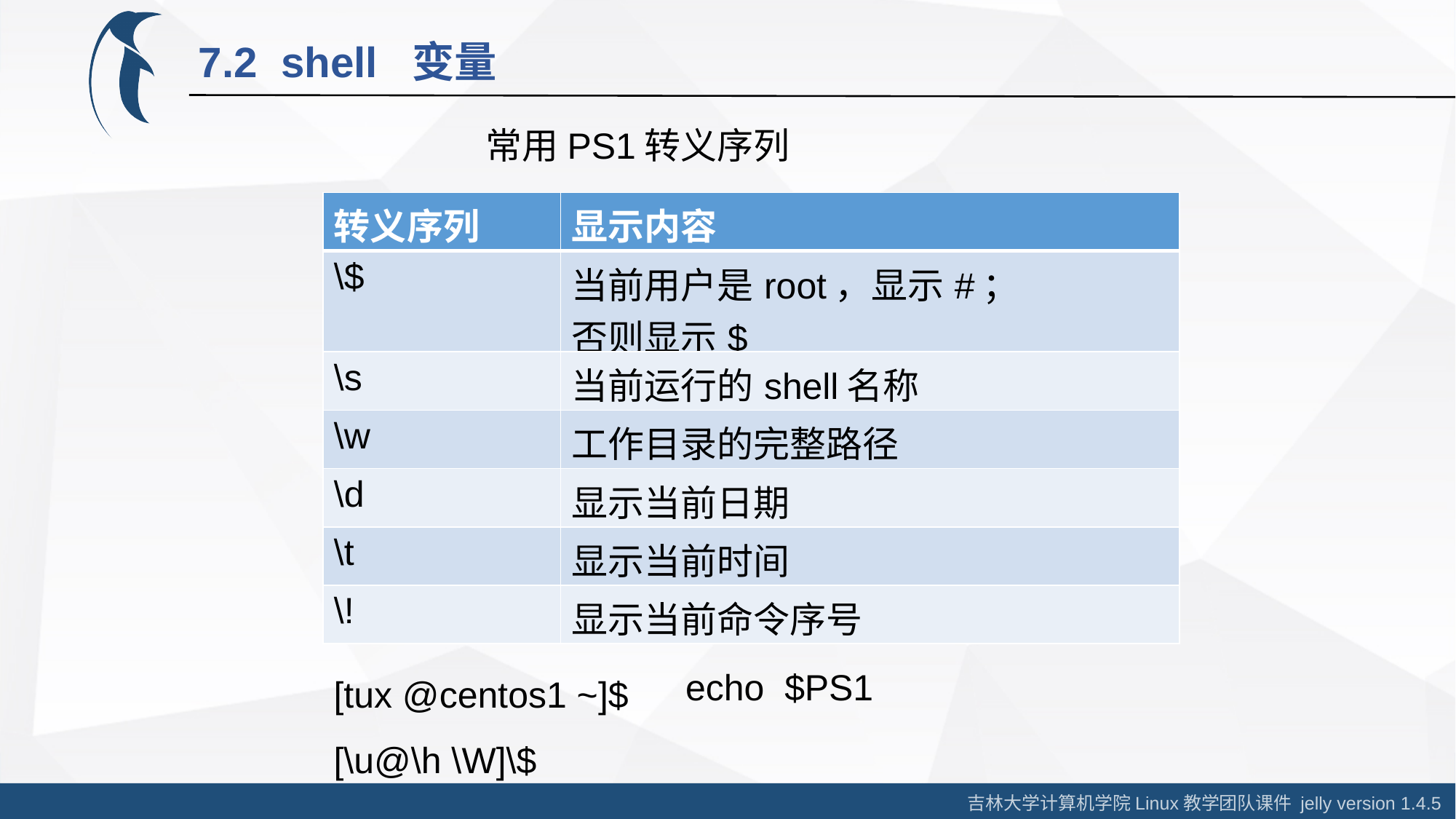

7.2  shell  变量
   常用PS1转义序列
| 转义序列 | 显示内容 |
| --- | --- |
| \$ | 当前用户是root，显示#； 否则显示$ |
| \s | 当前运行的shell名称 |
| \w | 工作目录的完整路径 |
| \d | 显示当前日期 |
| \t | 显示当前时间 |
| \! | 显示当前命令序号 |
[tux @centos1 ~]$
[\u@\h \W]\$
echo  $PS1